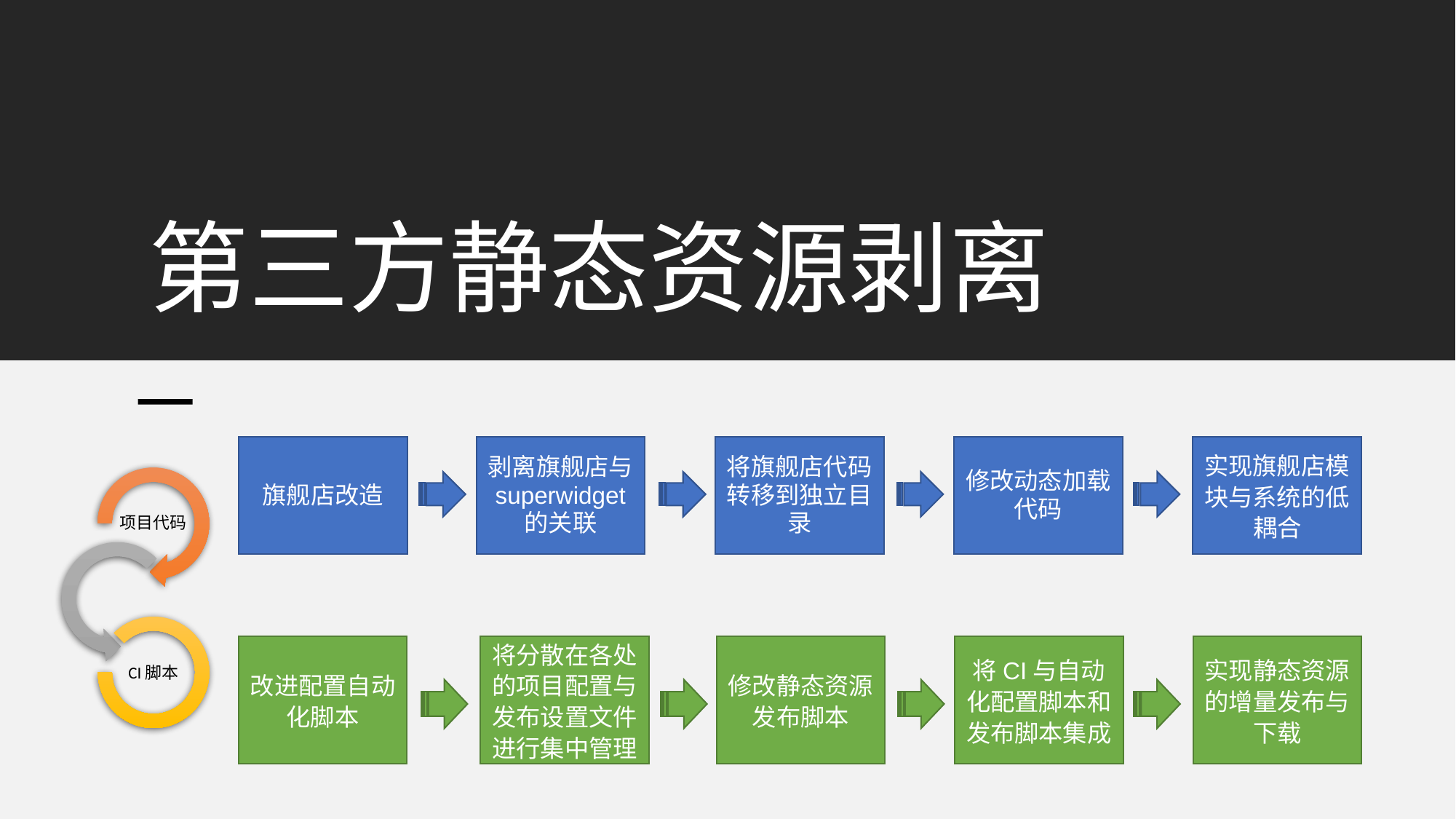

# 第三方静态资源剥离

项目代码

CI脚本
旗舰店改造
剥离旗舰店与 superwidget 的关联
将旗舰店代码转移到独立目录
修改动态加载代码
实现旗舰店模块与系统的低耦合

改进配置自动化脚本
将分散在各处的项目配置与发布设置文件进行集中管理
修改静态资源发布脚本
将CI与自动化配置脚本和发布脚本集成
实现静态资源的增量发布与下载